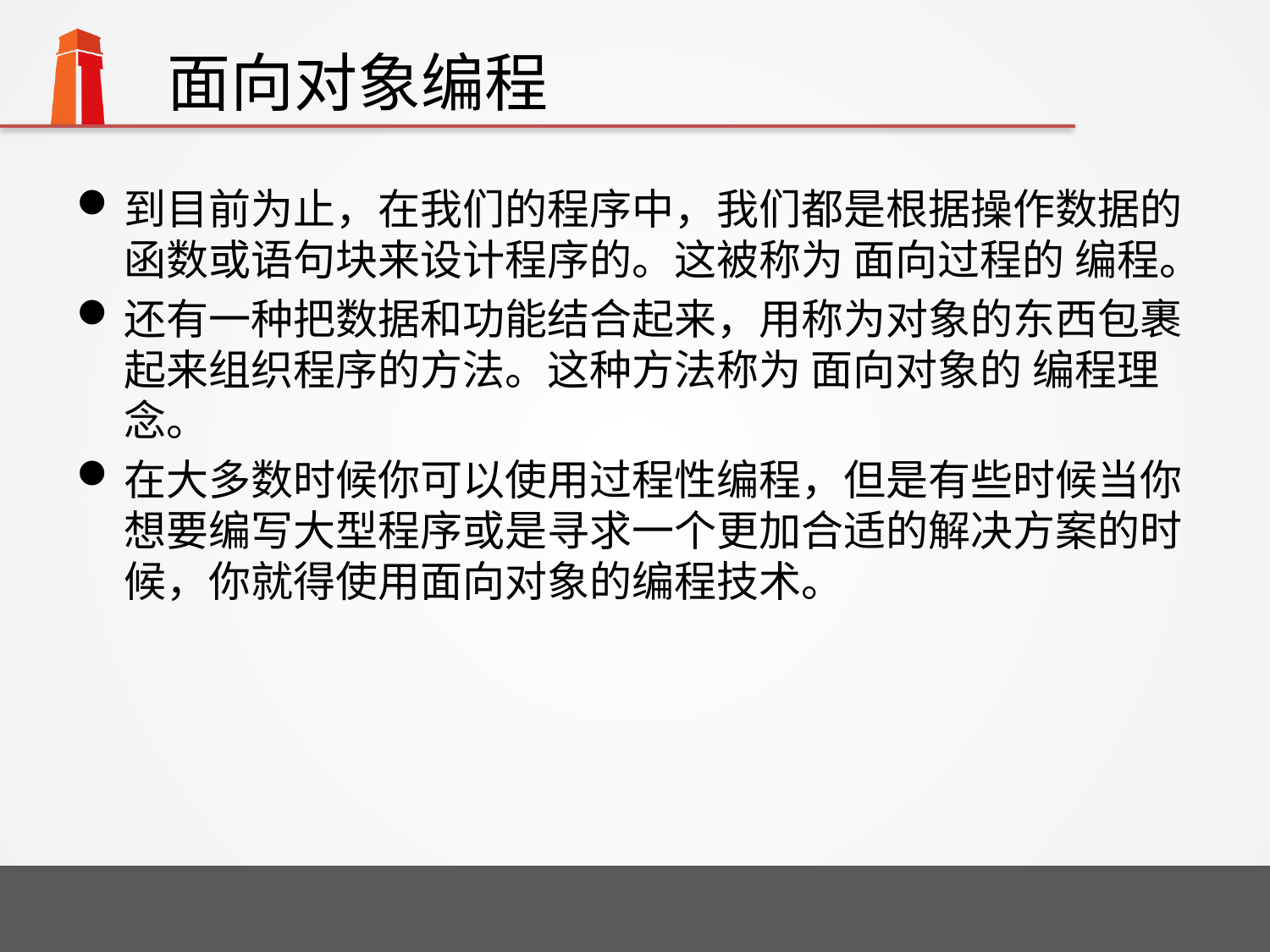

# 面向对象编程
到目前为止，在我们的程序中，我们都是根据操作数据的函数或语句块来设计程序的。这被称为 面向过程的 编程。
还有一种把数据和功能结合起来，用称为对象的东西包裹起来组织程序的方法。这种方法称为 面向对象的 编程理念。
在大多数时候你可以使用过程性编程，但是有些时候当你想要编写大型程序或是寻求一个更加合适的解决方案的时候，你就得使用面向对象的编程技术。